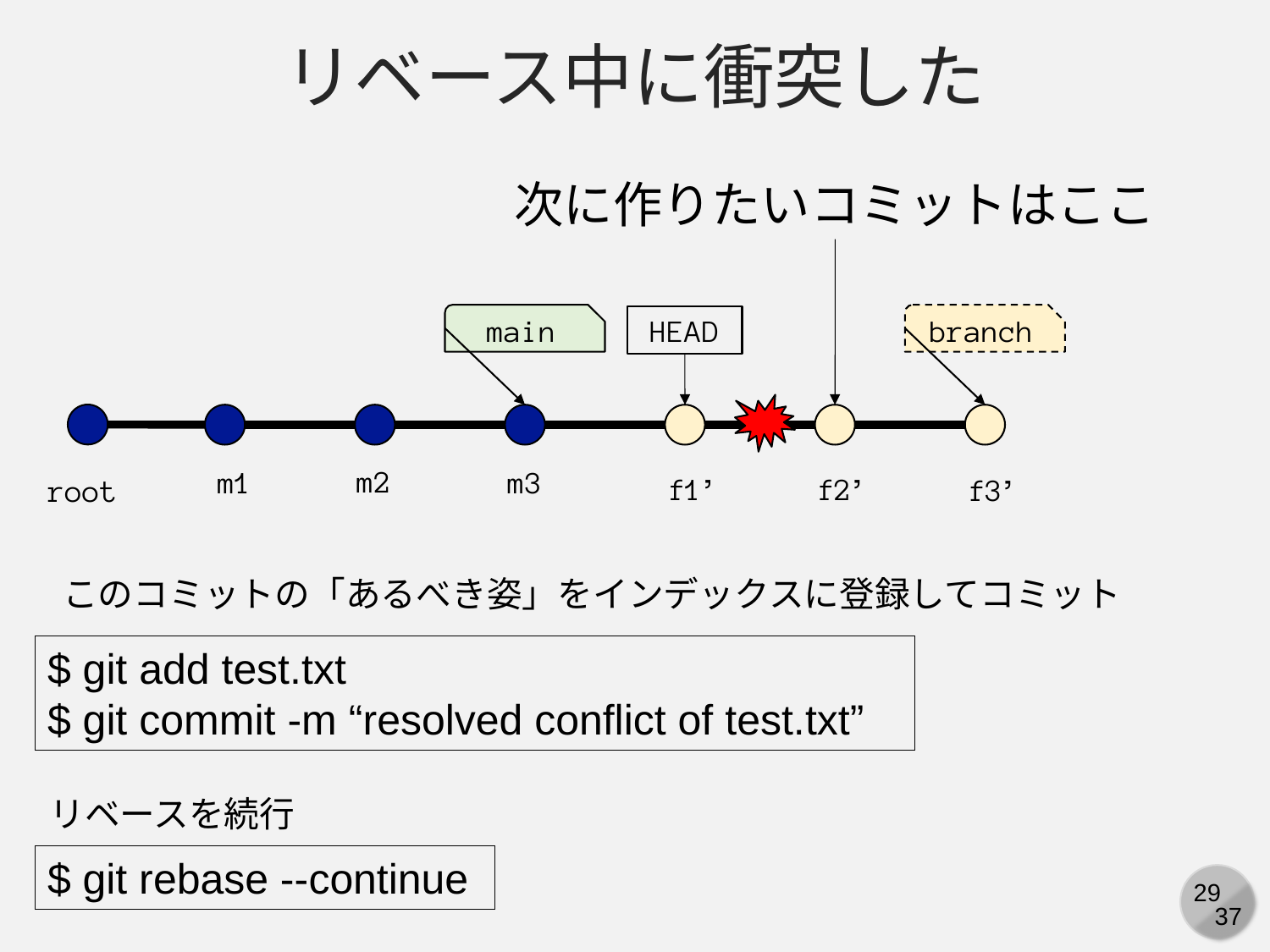

リベース中に衝突した
次に作りたいコミットはここ
main
branch
HEAD

m2
m1
m3
f1’
f2’
f3’
root
このコミットの「あるべき姿」をインデックスに登録してコミット
$ git add test.txt
$ git commit -m “resolved conflict of test.txt”
リベースを続行
$ git rebase --continue